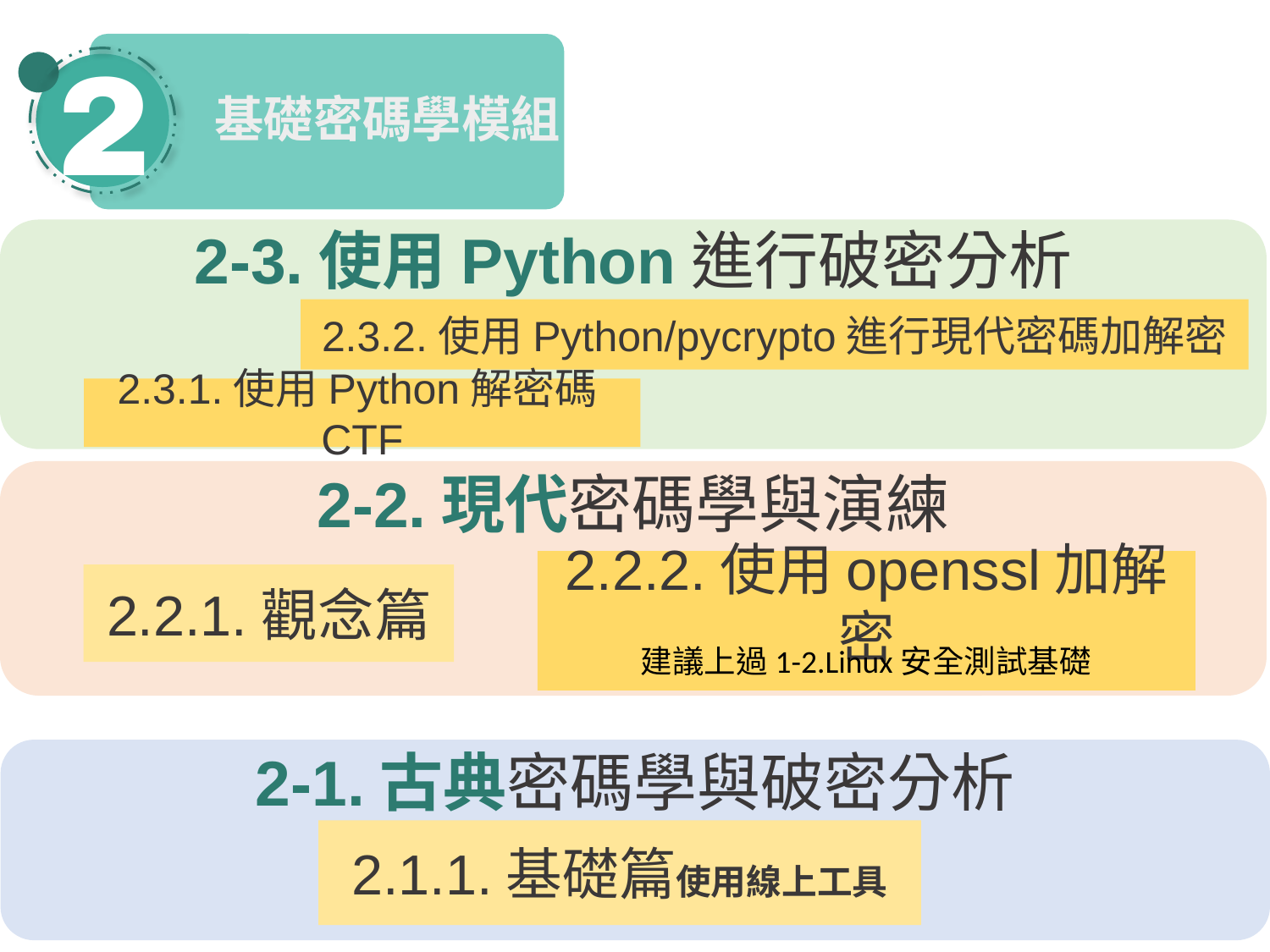

2

基礎密碼學模組
2-3.使用Python進行破密分析

2.3.2.使用Python/pycrypto進行現代密碼加解密
2.3.1.使用Python解密碼CTF
2-2.現代密碼學與演練

2.2.2.使用openssl加解密
2.2.1.觀念篇
建議上過1-2.Linux安全測試基礎
2-1.古典密碼學與破密分析

2.1.1.基礎篇使用線上工具